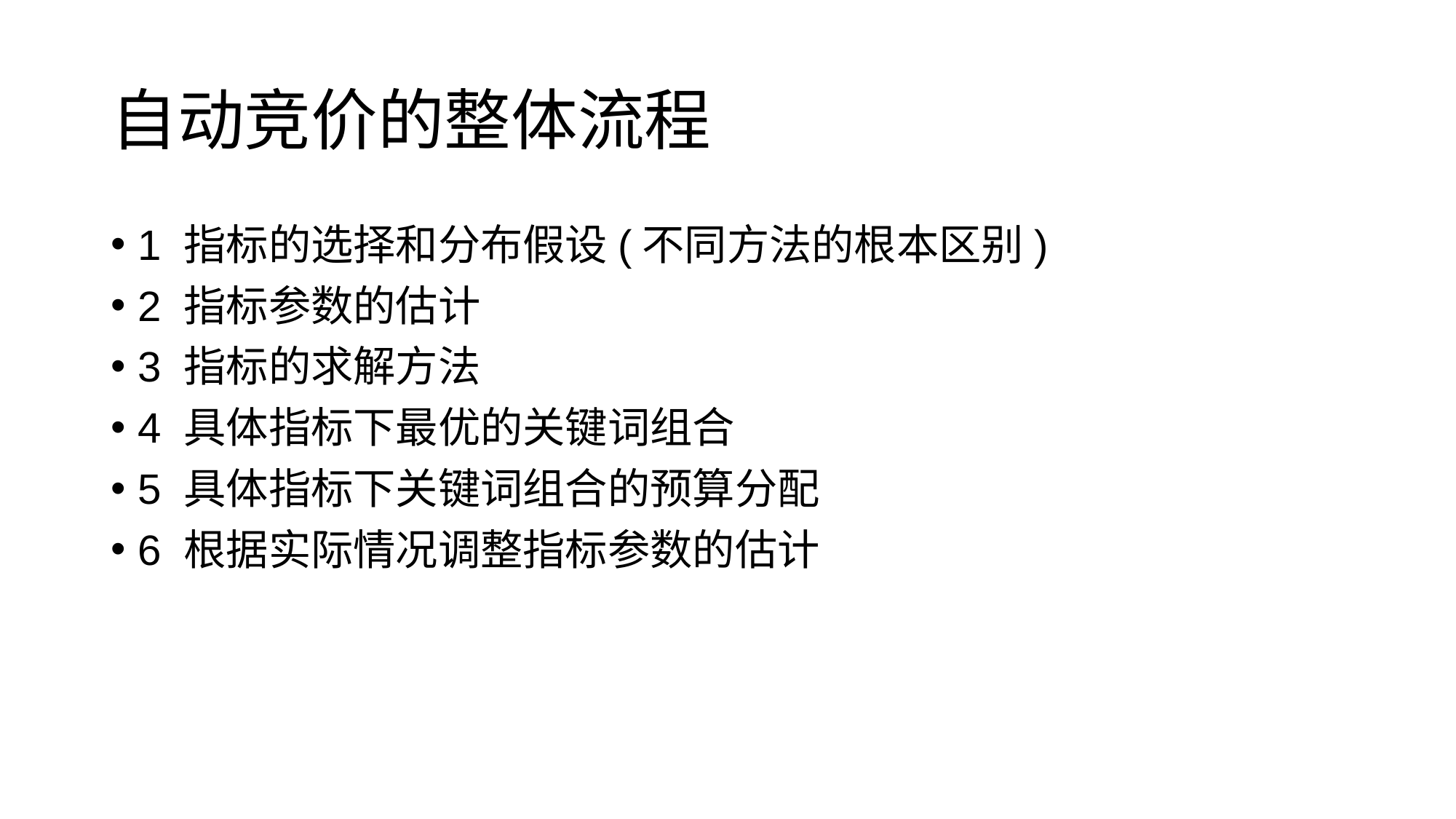

# 自动竞价的整体流程
1 指标的选择和分布假设(不同方法的根本区别)
2 指标参数的估计
3 指标的求解方法
4 具体指标下最优的关键词组合
5 具体指标下关键词组合的预算分配
6 根据实际情况调整指标参数的估计